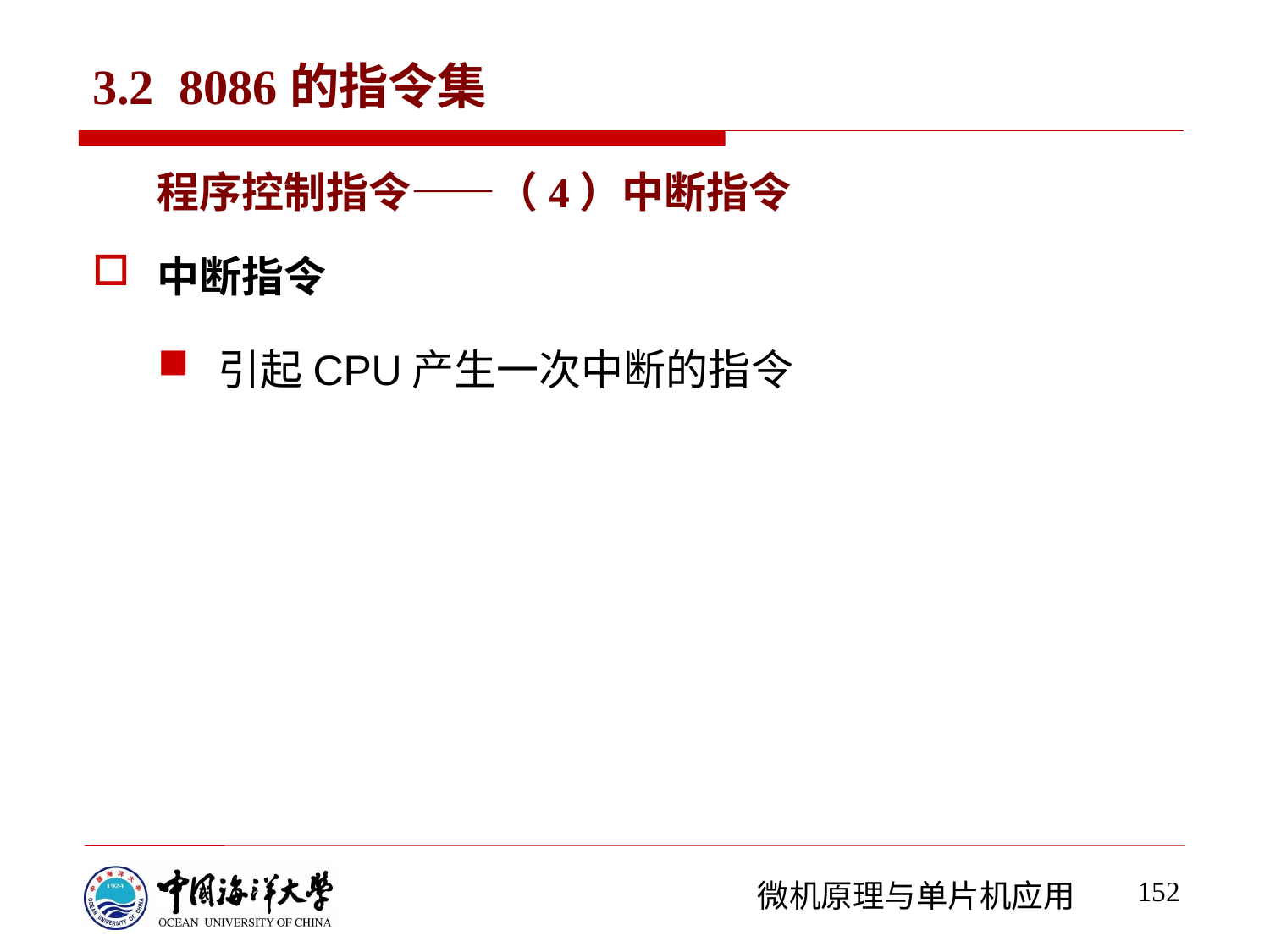

# 3.2  8086的指令集
程序控制指令——（4）中断指令
中断指令
引起CPU产生一次中断的指令

152